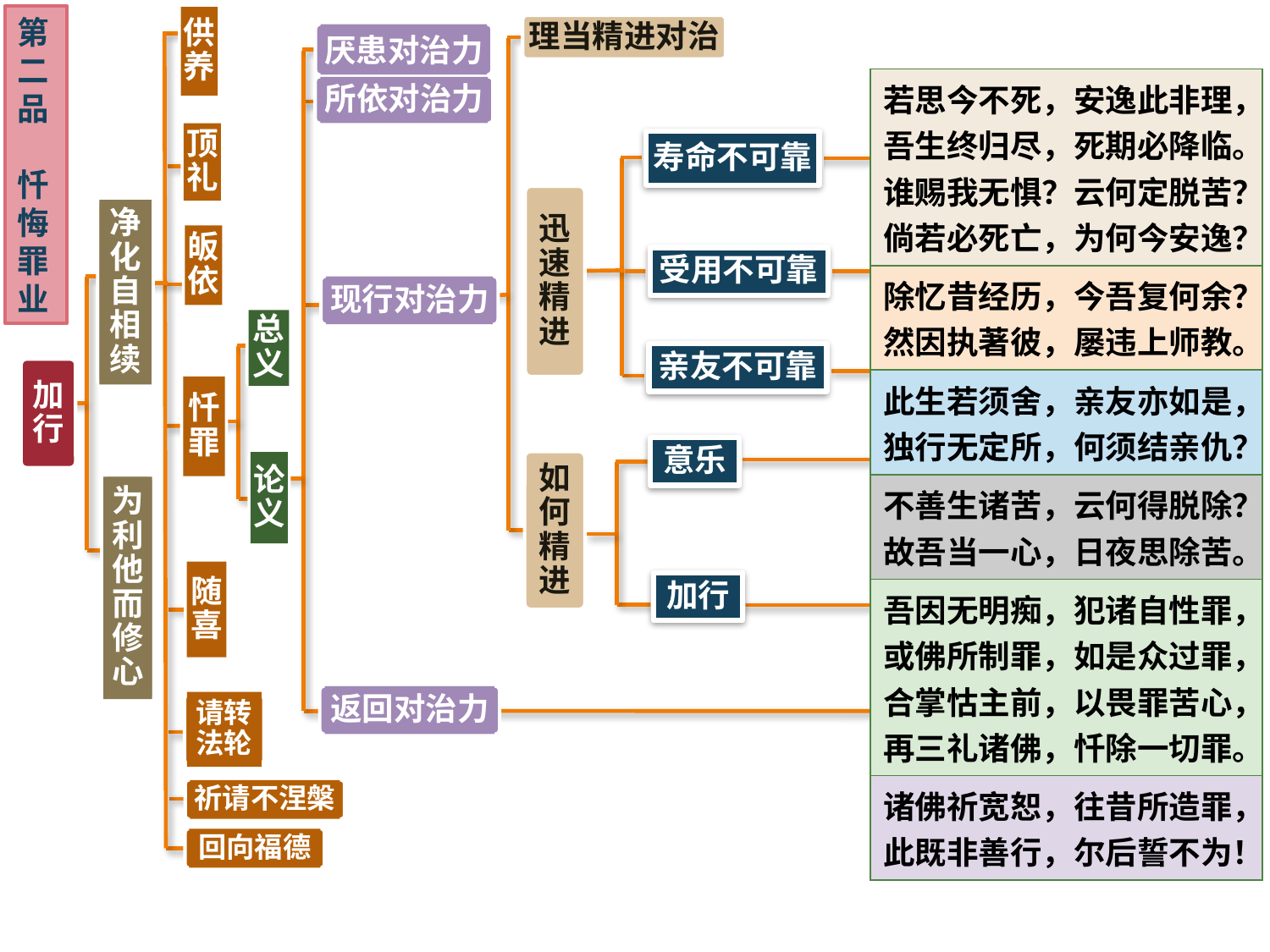

第二
品
 忏悔罪业

供养

理当精进对治

厌患对治力
| 若思今不死，安逸此非理，吾生终归尽，死期必降临。谁赐我无惧？云何定脱苦？倘若必死亡，为何今安逸？ |
| --- |
| 除忆昔经历，今吾复何余？然因执著彼，屡违上师教。 |
| 此生若须舍，亲友亦如是，独行无定所，何须结亲仇？ |
| 不善生诸苦，云何得脱除？故吾当一心，日夜思除苦。 |
| 吾因无明痴，犯诸自性罪，或佛所制罪，如是众过罪，合掌怙主前，以畏罪苦心，再三礼诸佛，忏除一切罪。 |
| 诸佛祈宽恕，往昔所造罪，此既非善行，尔后誓不为！ |

所依对治力

顶礼

寿命不可靠

迅速精进

净化自相续

皈依

受用不可靠

现行对治力

总义

亲友不可靠

加行

忏罪

意乐

如何精进

论义

为利他而修心

随喜

加行

返回对治力

请转法轮

祈请不涅槃

回向福德